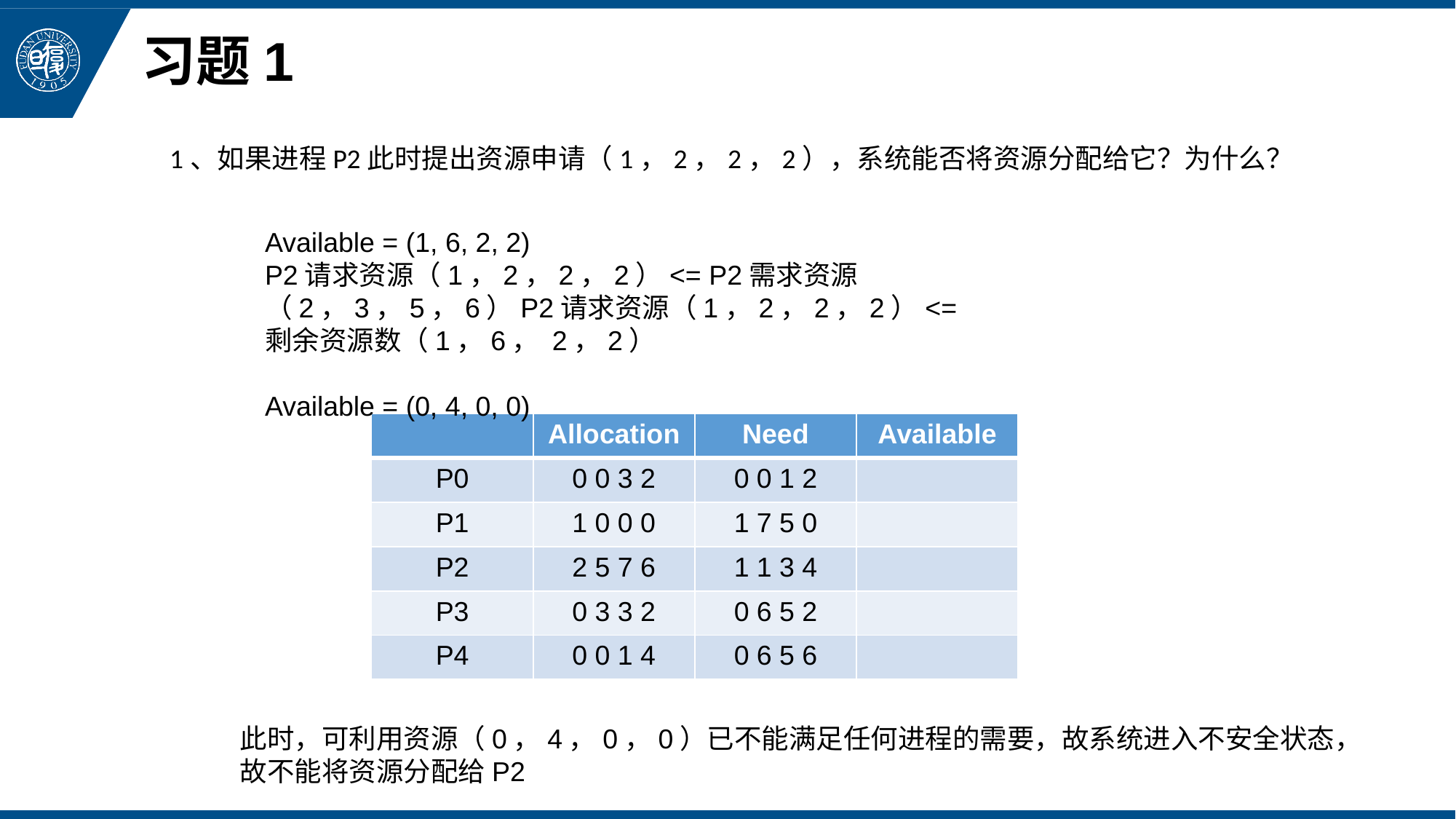

# 习题1
1、如果进程P2此时提出资源申请（1，2，2，2），系统能否将资源分配给它？为什么？
Available = (1, 6, 2, 2)
P2请求资源（1，2，2，2）<= P2需求资源（2，3，5，6）P2请求资源（1，2，2，2）<= 剩余资源数（1，6， 2，2）

Available = (0, 4, 0, 0)
|  | Allocation | Need | Available |
| --- | --- | --- | --- |
| P0 | 0 0 3 2 | 0 0 1 2 |  |
| P1 | 1 0 0 0 | 1 7 5 0 |  |
| P2 | 2 5 7 6 | 1 1 3 4 |  |
| P3 | 0 3 3 2 | 0 6 5 2 |  |
| P4 | 0 0 1 4 | 0 6 5 6 |  |
此时，可利用资源（0，4，0，0）已不能满足任何进程的需要，故系统进入不安全状态，故不能将资源分配给P2